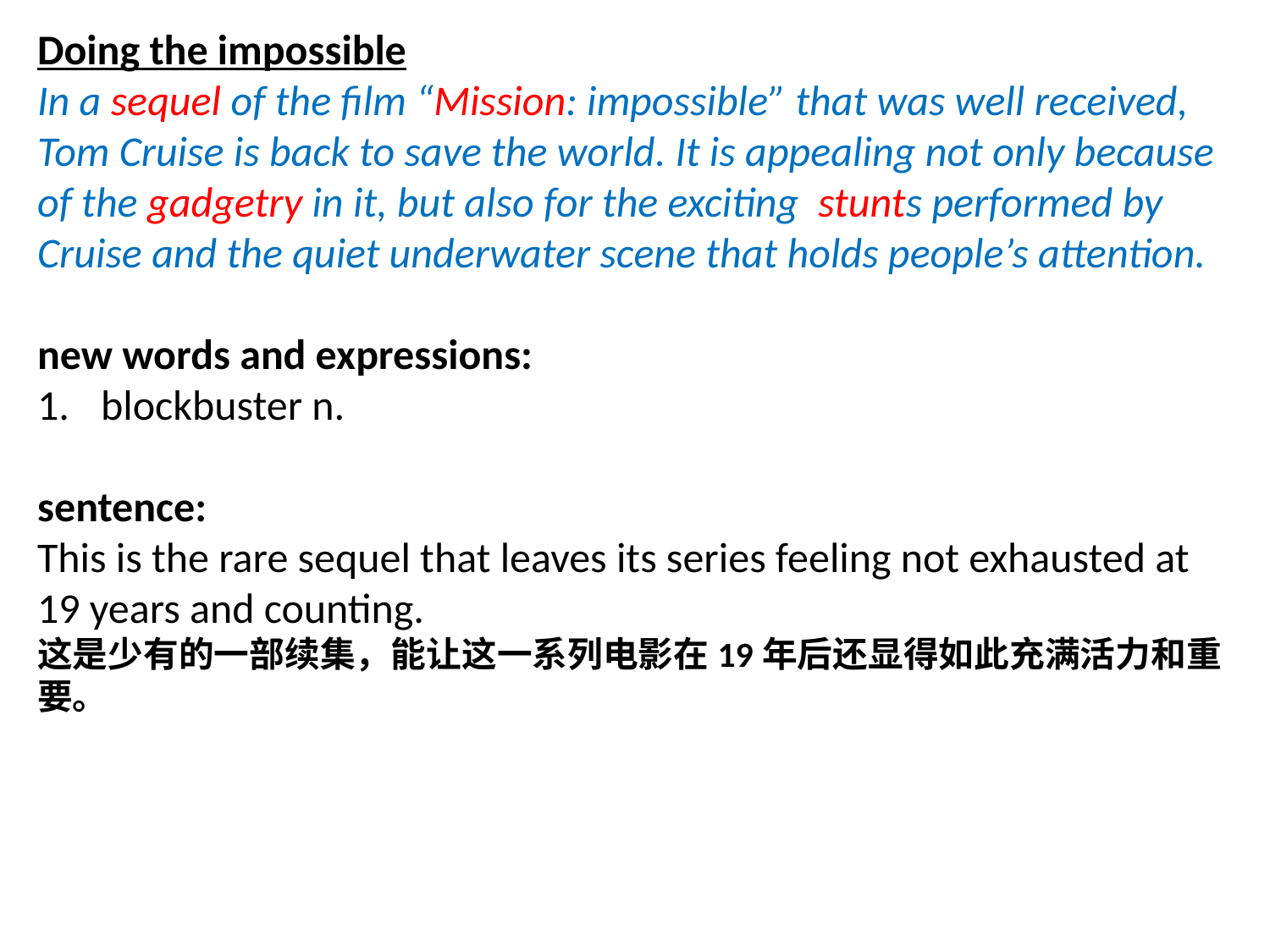

Doing the impossible
In a sequel of the film “Mission: impossible” that was well received, Tom Cruise is back to save the world. It is appealing not only because of the gadgetry in it, but also for the exciting  stunts performed by Cruise and the quiet underwater scene that holds people’s attention.

new words and expressions:
blockbuster n.

sentence:
This is the rare sequel that leaves its series feeling not exhausted at 19 years and counting.
这是少有的一部续集，能让这一系列电影在19年后还显得如此充满活力和重要。